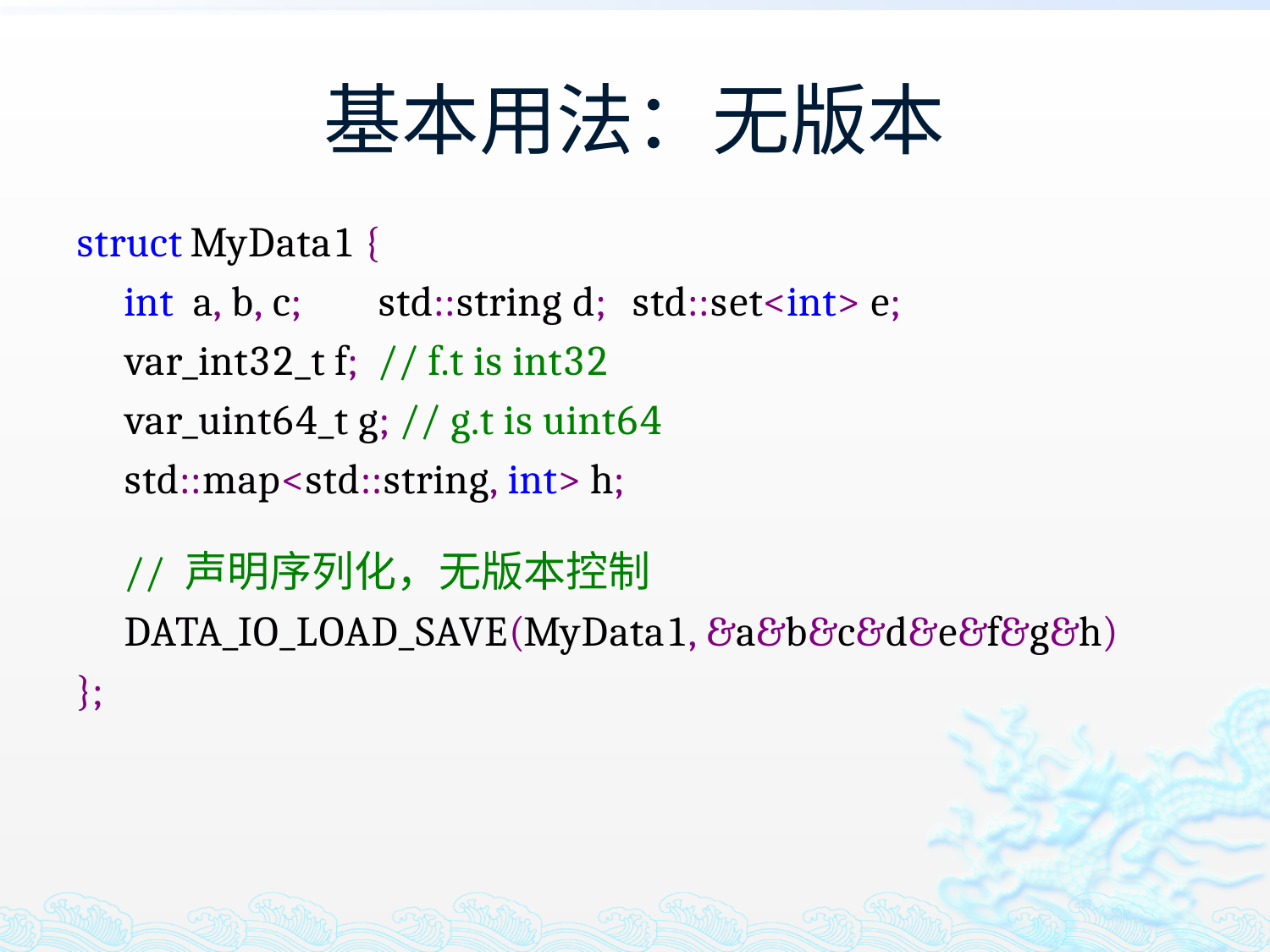

# 基本用法：无版本
struct MyData1 {
	int  a, b, c; 	std::string d; 	std::set<int> e;
	var_int32_t f;  // f.t is int32
	var_uint64_t g; // g.t is uint64
	std::map<std::string, int> h;
 	// 声明序列化，无版本控制
	DATA_IO_LOAD_SAVE(MyData1, &a&b&c&d&e&f&g&h)
};